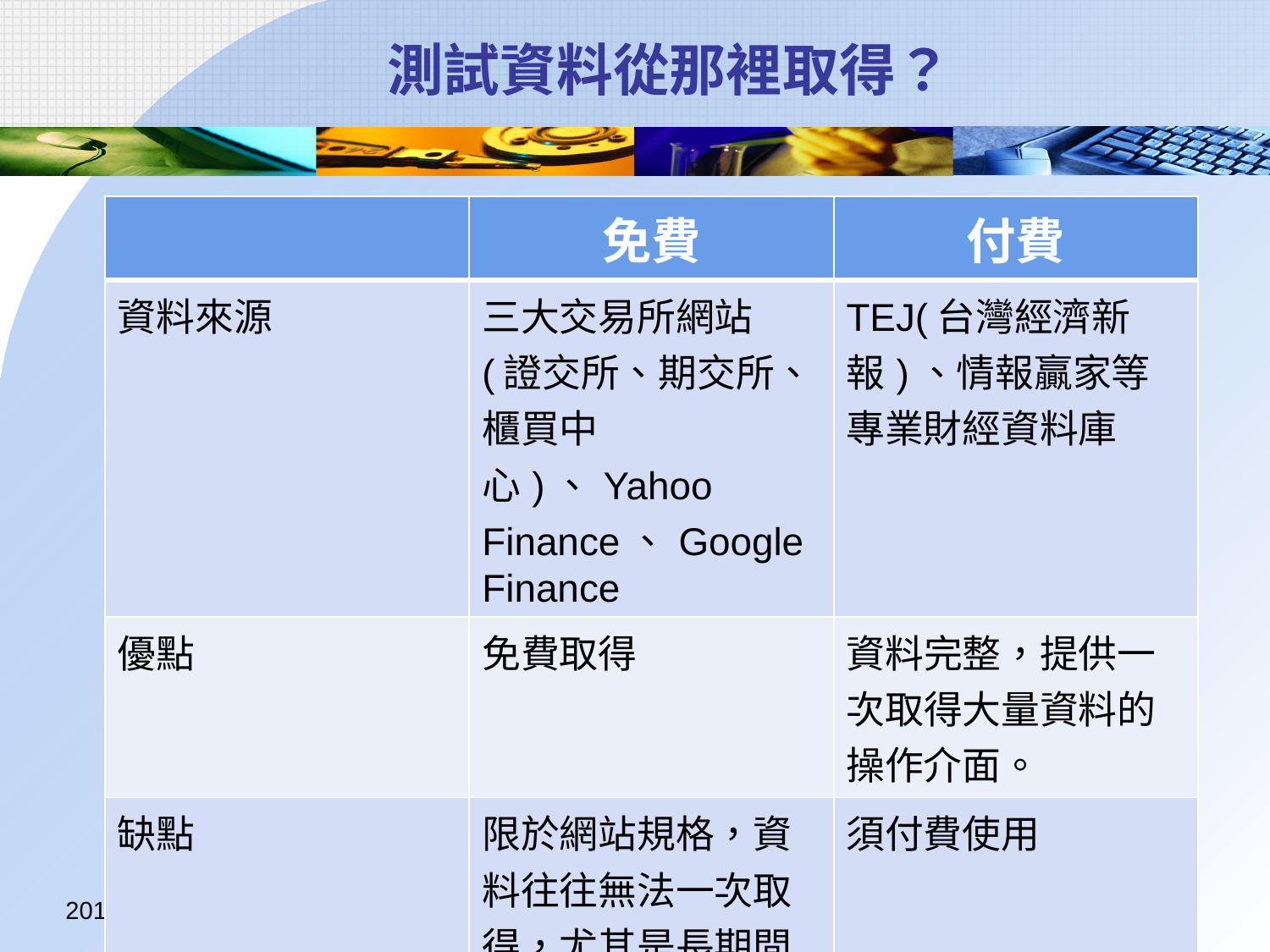

# 測試資料從那裡取得？
|  | 免費 | 付費 |
| --- | --- | --- |
| 資料來源 | 三大交易所網站(證交所、期交所、櫃買中心)、Yahoo Finance、Google Finance | TEJ(台灣經濟新報)、情報贏家等專業財經資料庫 |
| 優點 | 免費取得 | 資料完整，提供一次取得大量資料的操作介面。 |
| 缺點 | 限於網站規格，資料往往無法一次取得，尤其是長期間的資料。 | 須付費使用 |
2017/7/7
26